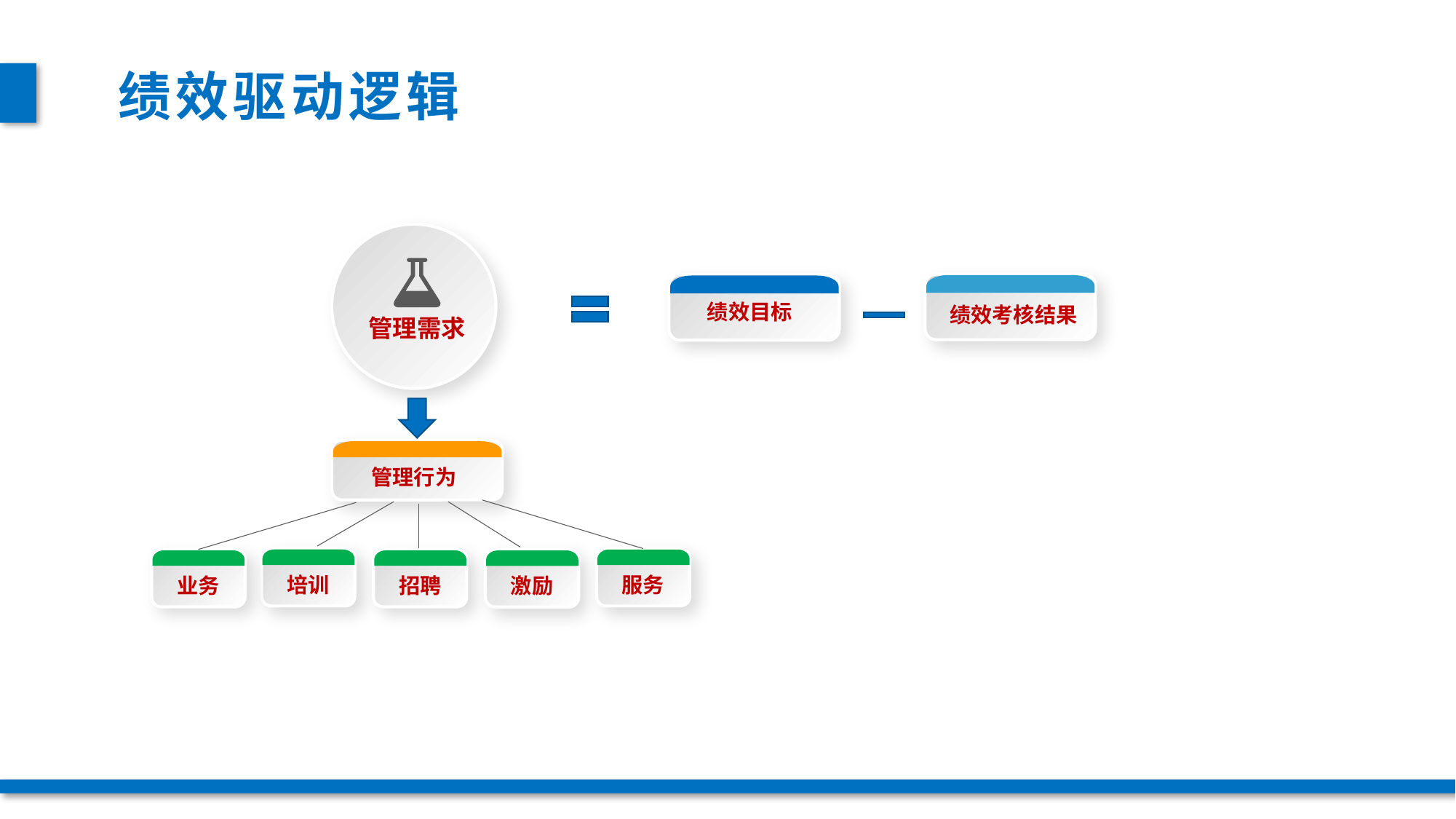

绩效驱动逻辑

绩效目标
绩效考核结果

管理需求

管理行为

培训

服务

业务

招聘

激励